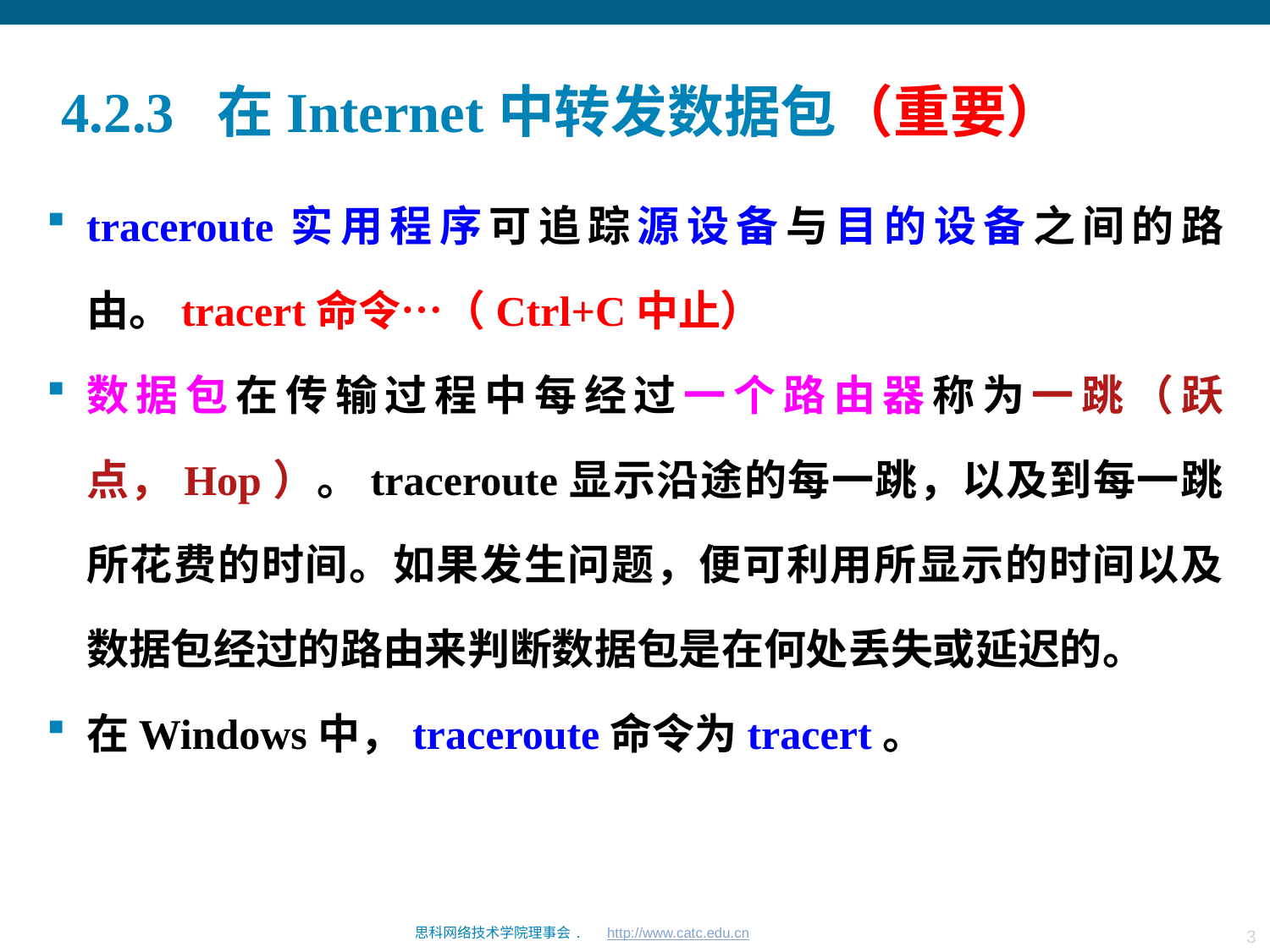

4.2.3  在Internet中转发数据包（重要）
traceroute实用程序可追踪源设备与目的设备之间的路由。tracert命令…（Ctrl+C中止）
数据包在传输过程中每经过一个路由器称为一跳（跃点，Hop）。traceroute显示沿途的每一跳，以及到每一跳所花费的时间。如果发生问题，便可利用所显示的时间以及数据包经过的路由来判断数据包是在何处丢失或延迟的。
在Windows中，traceroute命令为tracert。